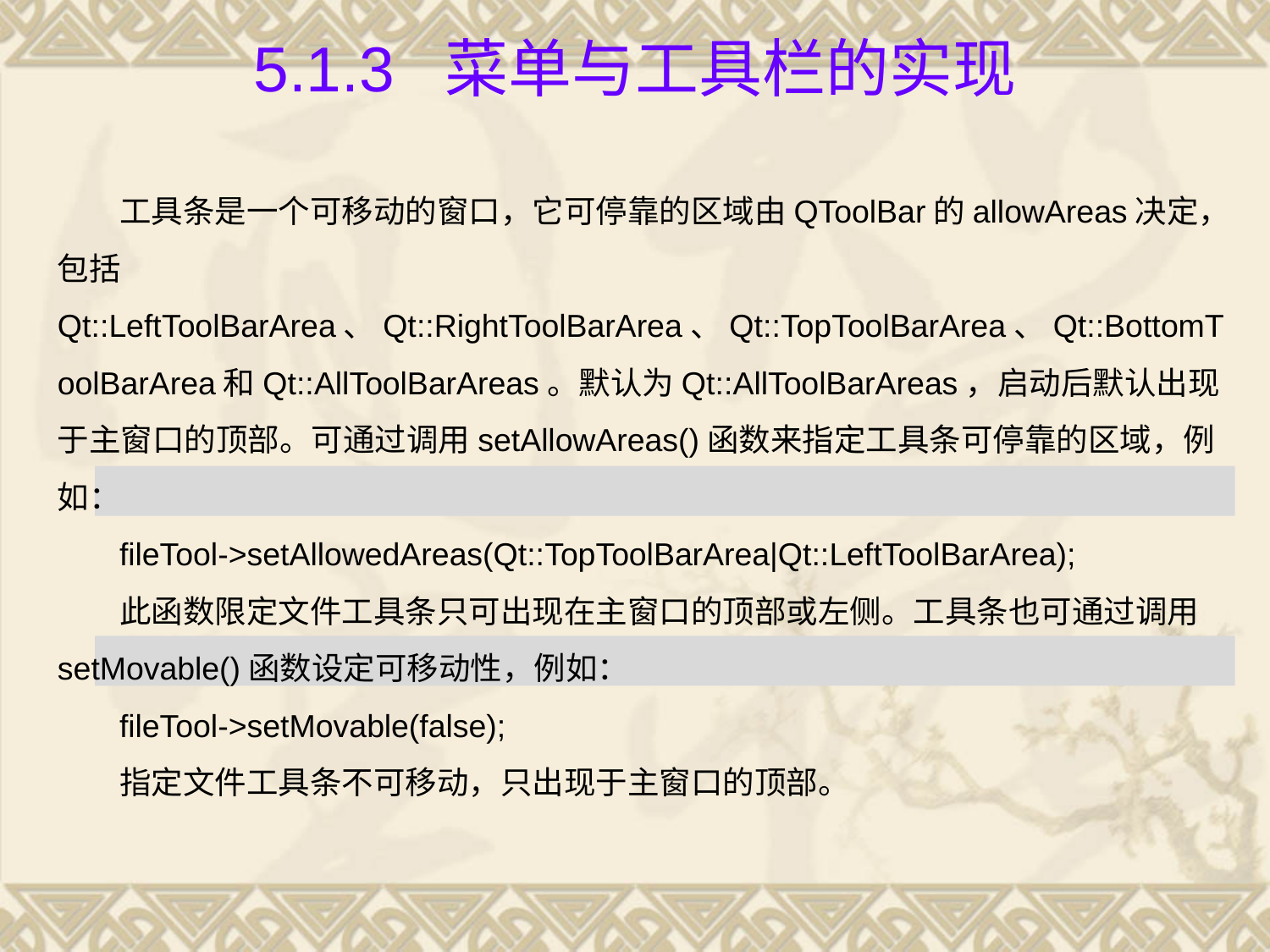

# 5.1.3  菜单与工具栏的实现
工具条是一个可移动的窗口，它可停靠的区域由QToolBar的allowAreas决定，包括Qt::LeftToolBarArea、Qt::RightToolBarArea、Qt::TopToolBarArea、Qt::BottomToolBarArea和Qt::AllToolBarAreas。默认为Qt::AllToolBarAreas，启动后默认出现于主窗口的顶部。可通过调用setAllowAreas()函数来指定工具条可停靠的区域，例如：
fileTool->setAllowedAreas(Qt::TopToolBarArea|Qt::LeftToolBarArea);
此函数限定文件工具条只可出现在主窗口的顶部或左侧。工具条也可通过调用setMovable()函数设定可移动性，例如：
fileTool->setMovable(false);
指定文件工具条不可移动，只出现于主窗口的顶部。